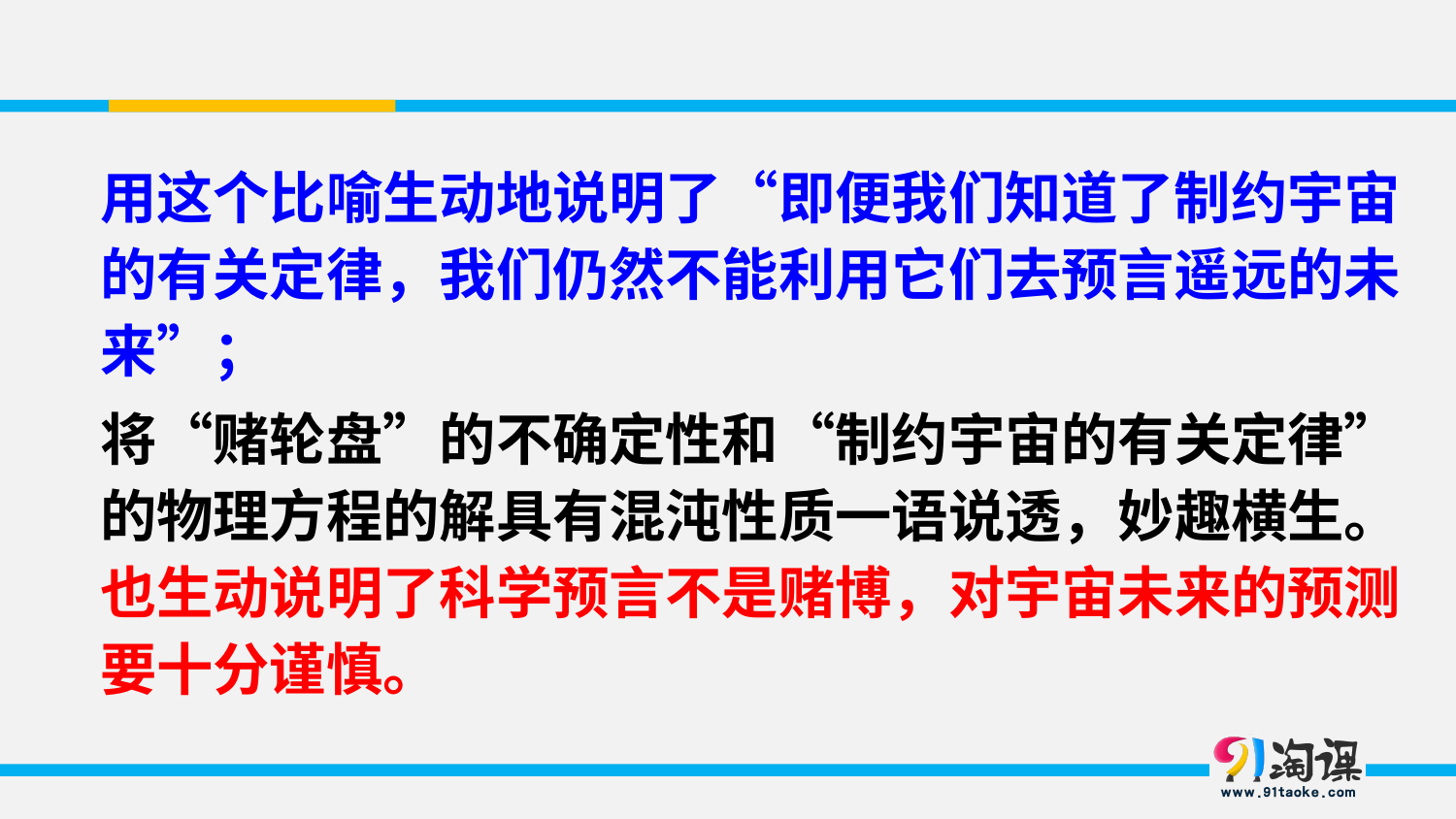

用这个比喻生动地说明了“即便我们知道了制约宇宙的有关定律，我们仍然不能利用它们去预言遥远的未来”；
将“赌轮盘”的不确定性和“制约宇宙的有关定律”的物理方程的解具有混沌性质一语说透，妙趣横生。也生动说明了科学预言不是赌博，对宇宙未来的预测要十分谨慎。